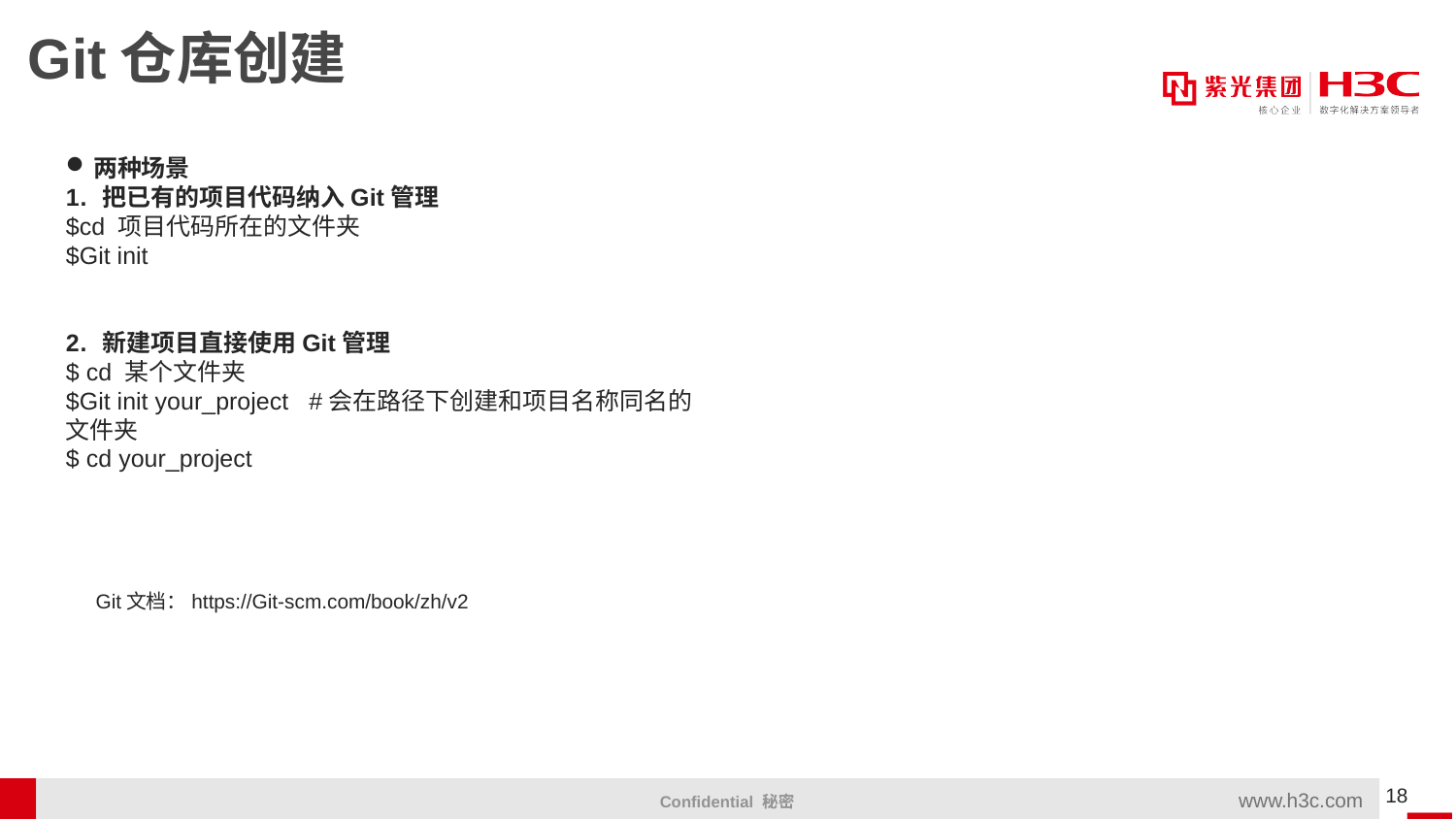

# Git仓库创建
两种场景
把已有的项目代码纳入Git管理
$cd 项目代码所在的文件夹
$Git init

新建项目直接使用Git管理
$ cd 某个文件夹
$Git init your_project   #会在路径下创建和项目名称同名的文件夹
$ cd your_project

Git文档：https://Git-scm.com/book/zh/v2